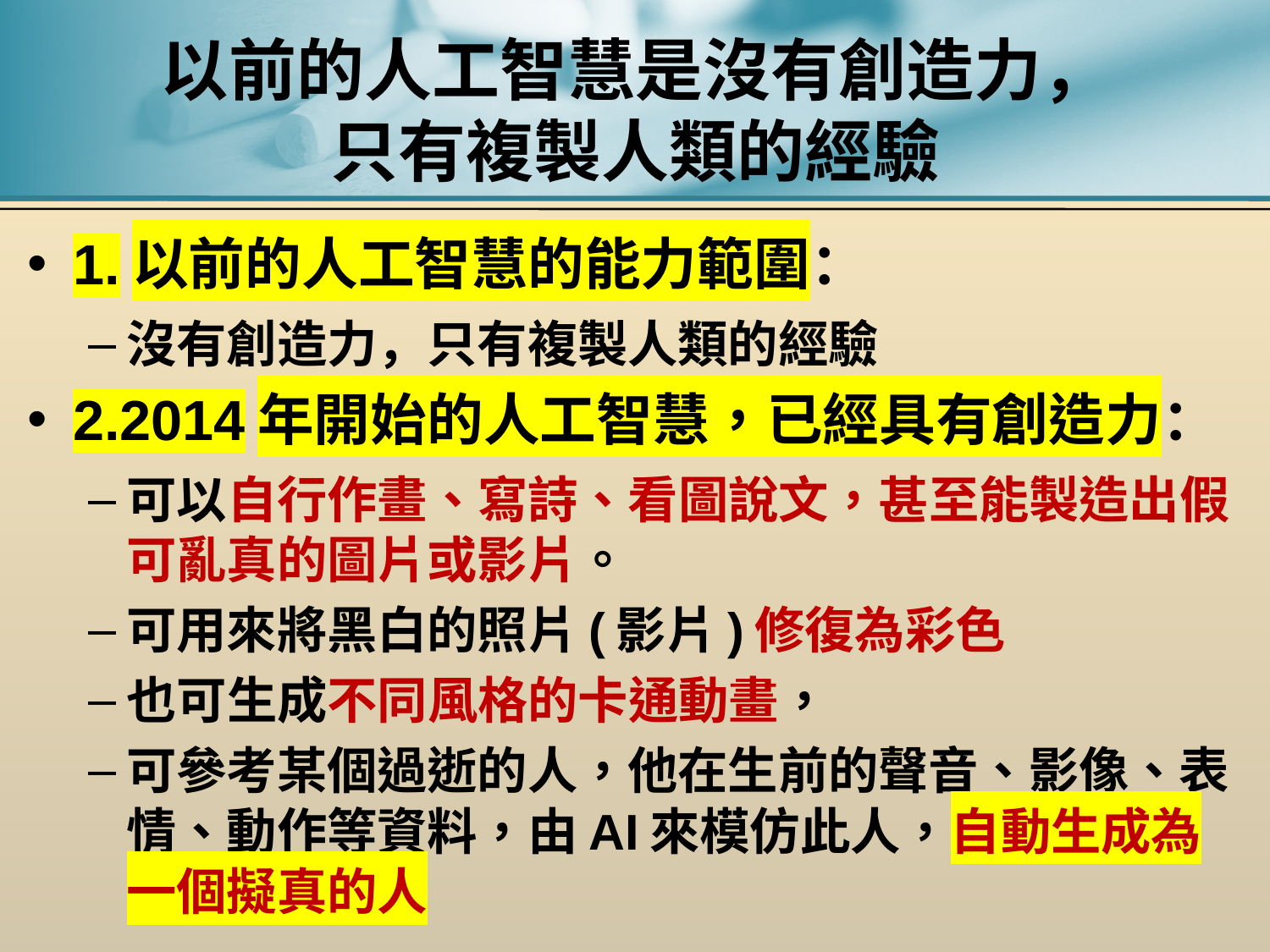

# 以前的人工智慧是沒有創造力， 只有複製人類的經驗
1.以前的人工智慧的能力範圍：
沒有創造力，只有複製人類的經驗
2.2014年開始的人工智慧，已經具有創造力：
可以自行作畫、寫詩、看圖說文，甚至能製造出假可亂真的圖片或影片。
可用來將黑白的照片(影片)修復為彩色
也可生成不同風格的卡通動畫，
可參考某個過逝的人，他在生前的聲音、影像、表情、動作等資料，由AI來模仿此人，自動生成為一個擬真的人